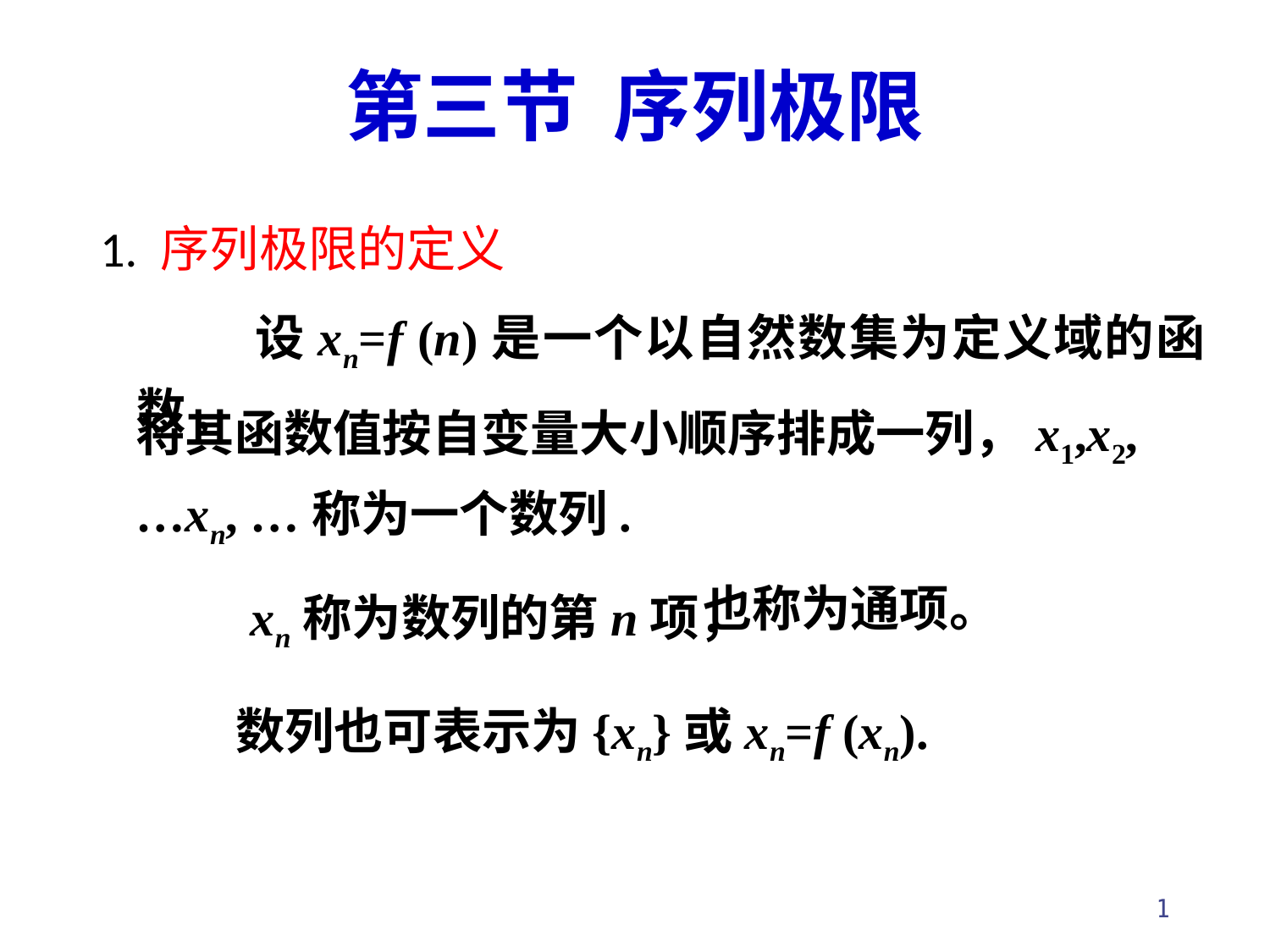

# 第三节  序列极限
1. 序列极限的定义
        设xn=f (n)是一个以自然数集为定义域的函数,
将其函数值按自变量大小顺序排成一列，x1,x2, …xn, …称为一个数列.
xn称为数列的第n项，
也称为通项。
数列也可表示为{xn}或xn=f (xn).
1